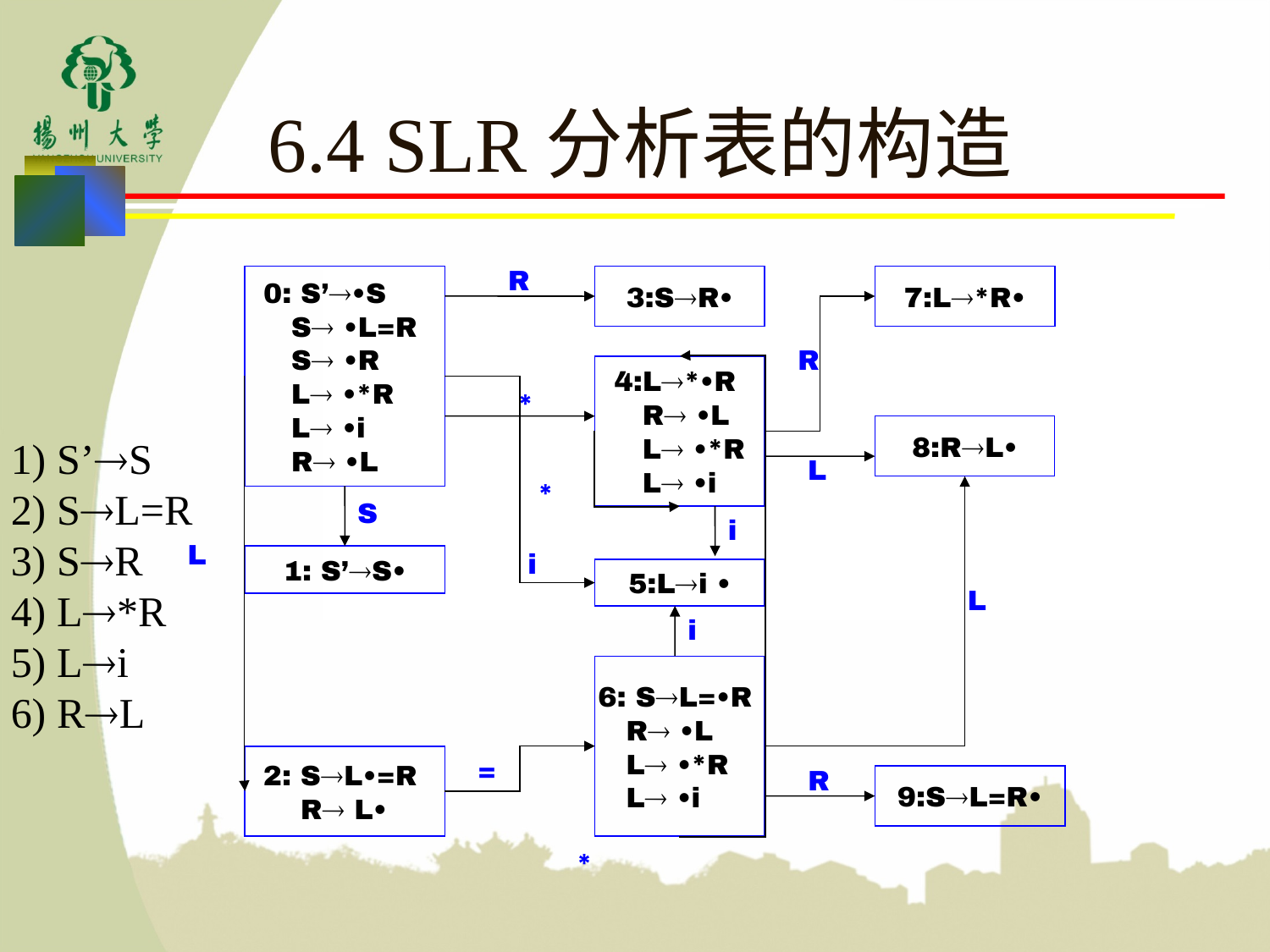

# 6.4 SLR分析表的构造
R
0: S’→•S
   S→ •L=R
   S→ •R
   L→ •*R
   L→ •i
   R→ •L
3:S→R•
7:L→*R•

R
4:L→*•R
   R→ •L
   L→ •*R
   L→ •i
*

8:R→L•
1) S’→S
2) S→L=R
3) S→R
4) L→*R
5) L→i
6) R→L
L

*

S

i
L
i
1: S’→S•
5:L→i •
L

i
6: S→L=•R
   R→ •L
   L→ •*R
   L→ •i
=
2: S→L•=R
    R→ L•
R
9:S→L=R•

*

73